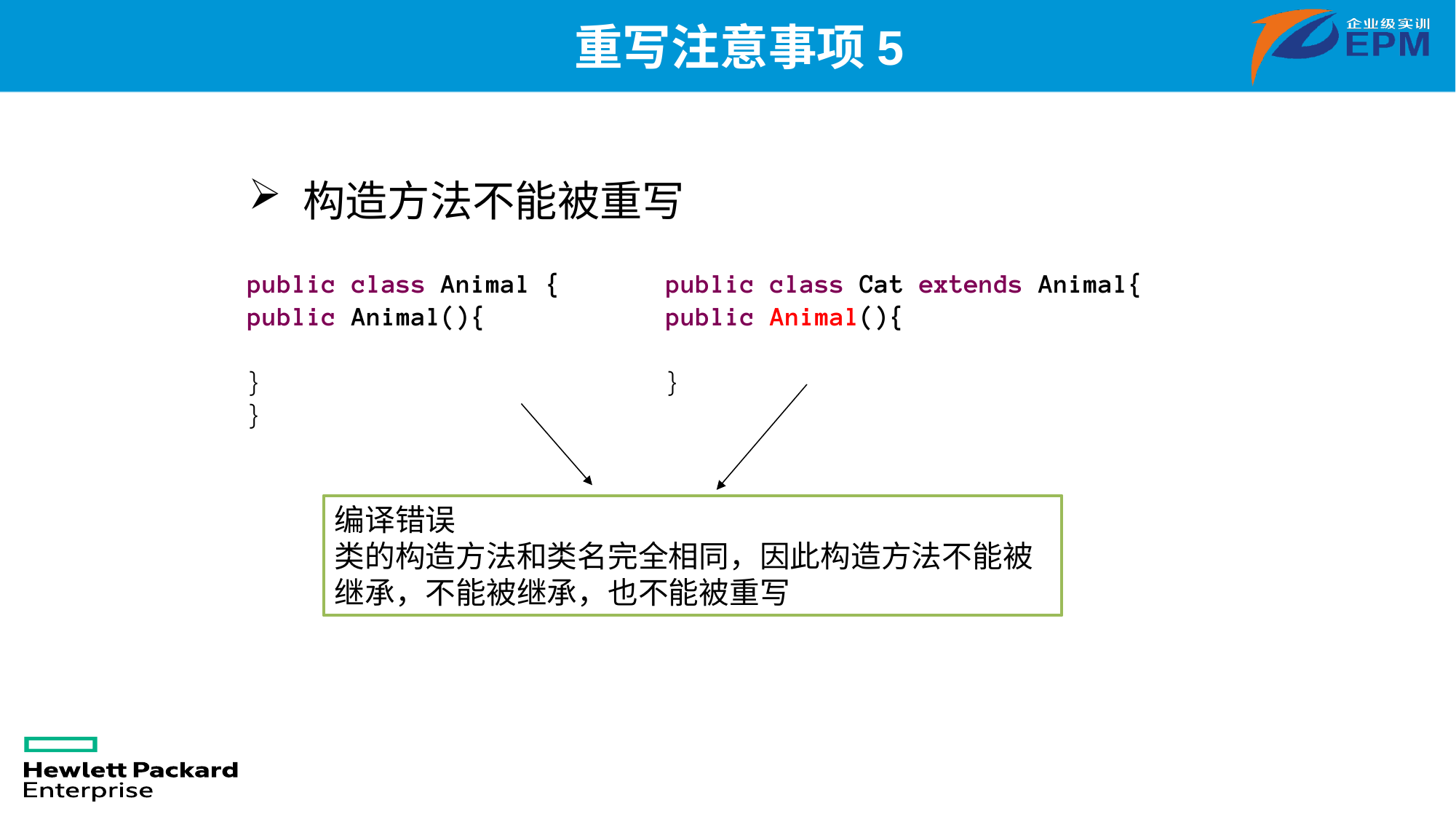

# 重写注意事项5
构造方法不能被重写
public class Animal {
public Animal(){

}
}
public class Cat extends Animal{
public Animal(){

}
编译错误
类的构造方法和类名完全相同，因此构造方法不能被继承，不能被继承，也不能被重写